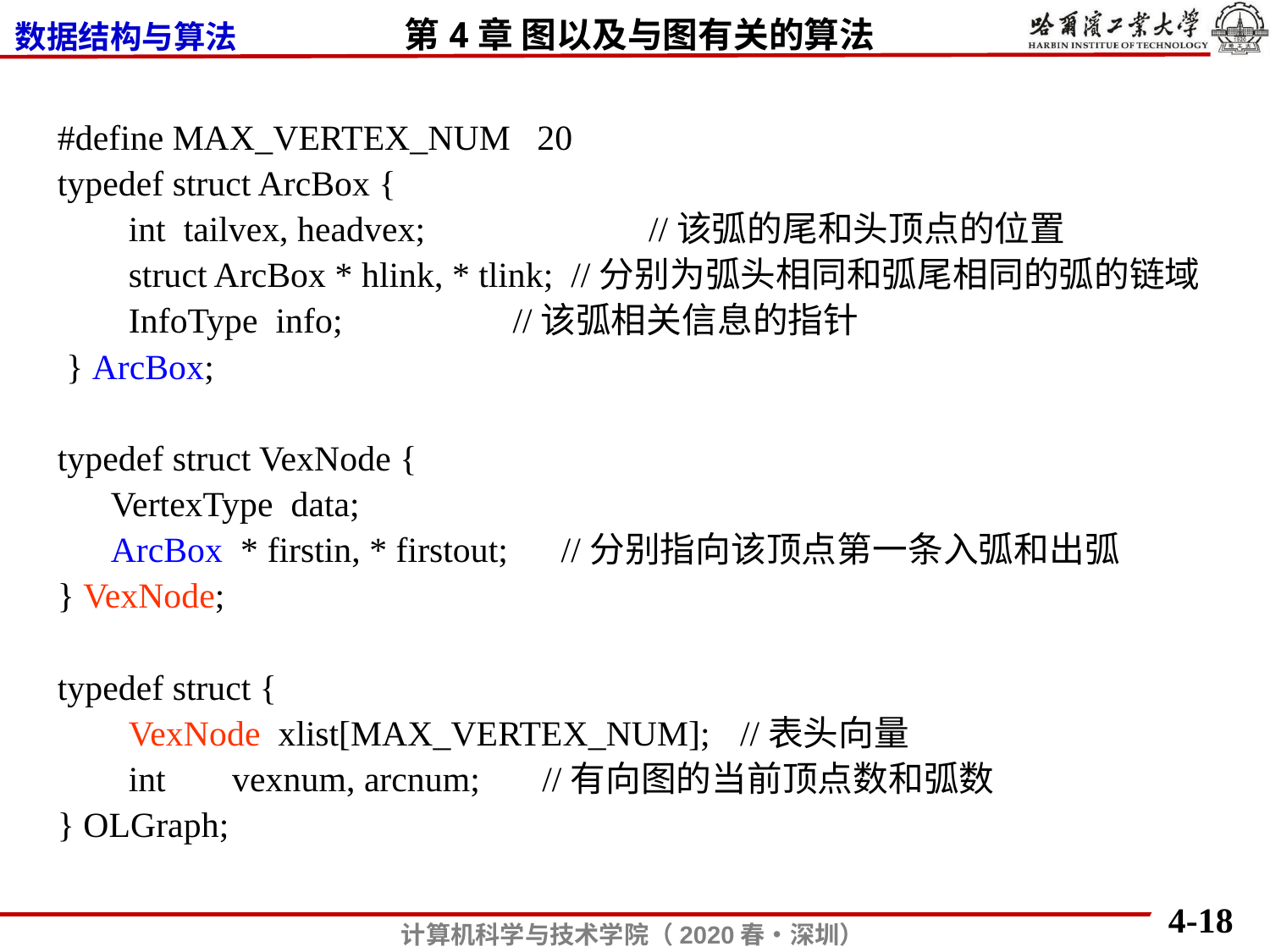

#define MAX_VERTEX_NUM   20
typedef struct ArcBox {
        int  tailvex, headvex;       	    //该弧的尾和头顶点的位置
        struct ArcBox * hlink, * tlink;  //分别为弧头相同和弧尾相同的弧的链域
        InfoType  info;		   //该弧相关信息的指针
 } ArcBox;

typedef struct VexNode {
      VertexType  data;
      ArcBox  * firstin, * firstout;      //分别指向该顶点第一条入弧和出弧
} VexNode;

typedef struct {
        VexNode  xlist[MAX_VERTEX_NUM]; 	//表头向量
        int	vexnum, arcnum;       //有向图的当前顶点数和弧数
} OLGraph;